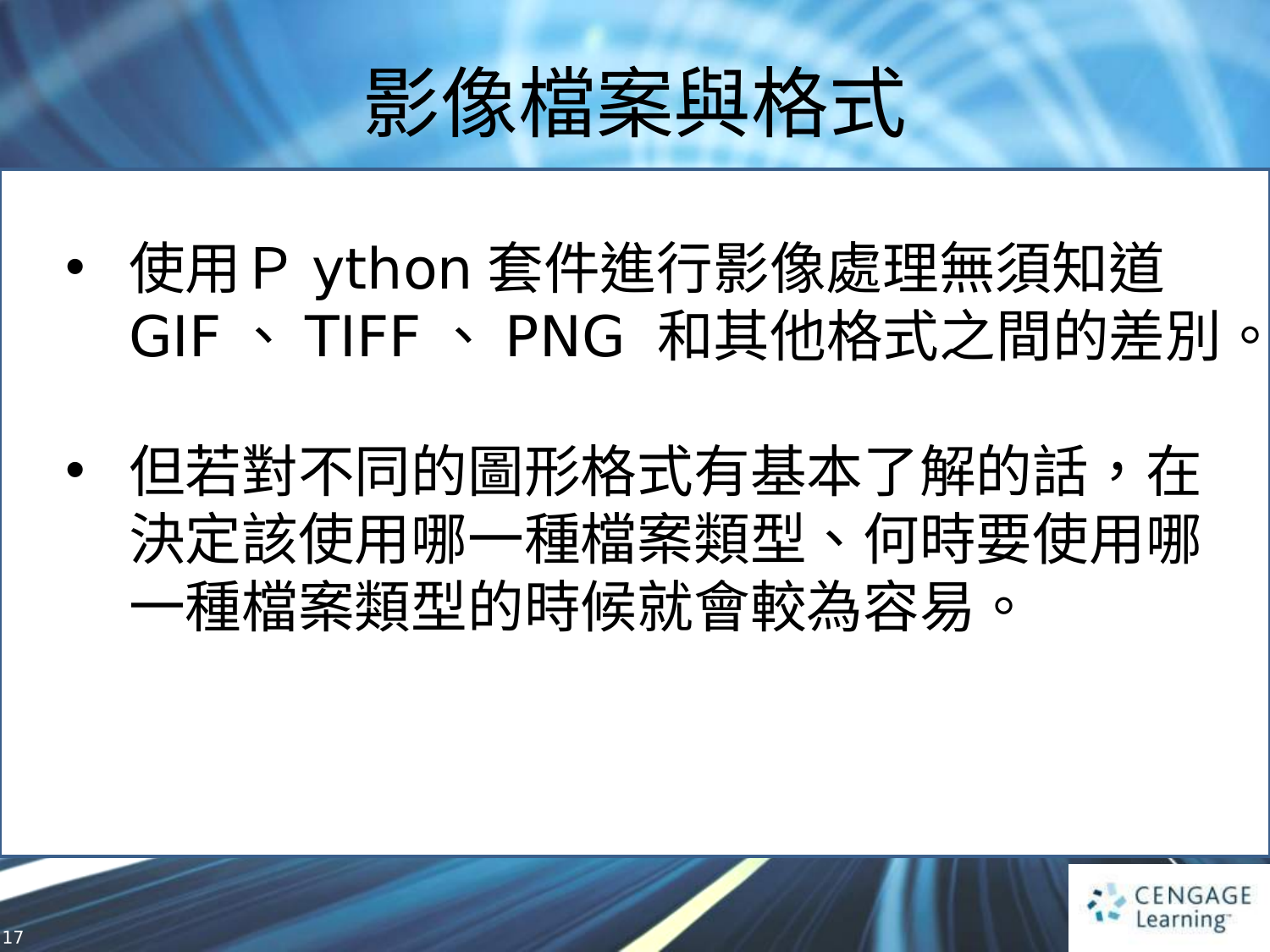

# 影像檔案與格式

使用Ｐython套件進行影像處理無須知道GIF、TIFF、PNG 和其他格式之間的差別。

但若對不同的圖形格式有基本了解的話，在決定該使用哪一種檔案類型、何時要使用哪一種檔案類型的時候就會較為容易。